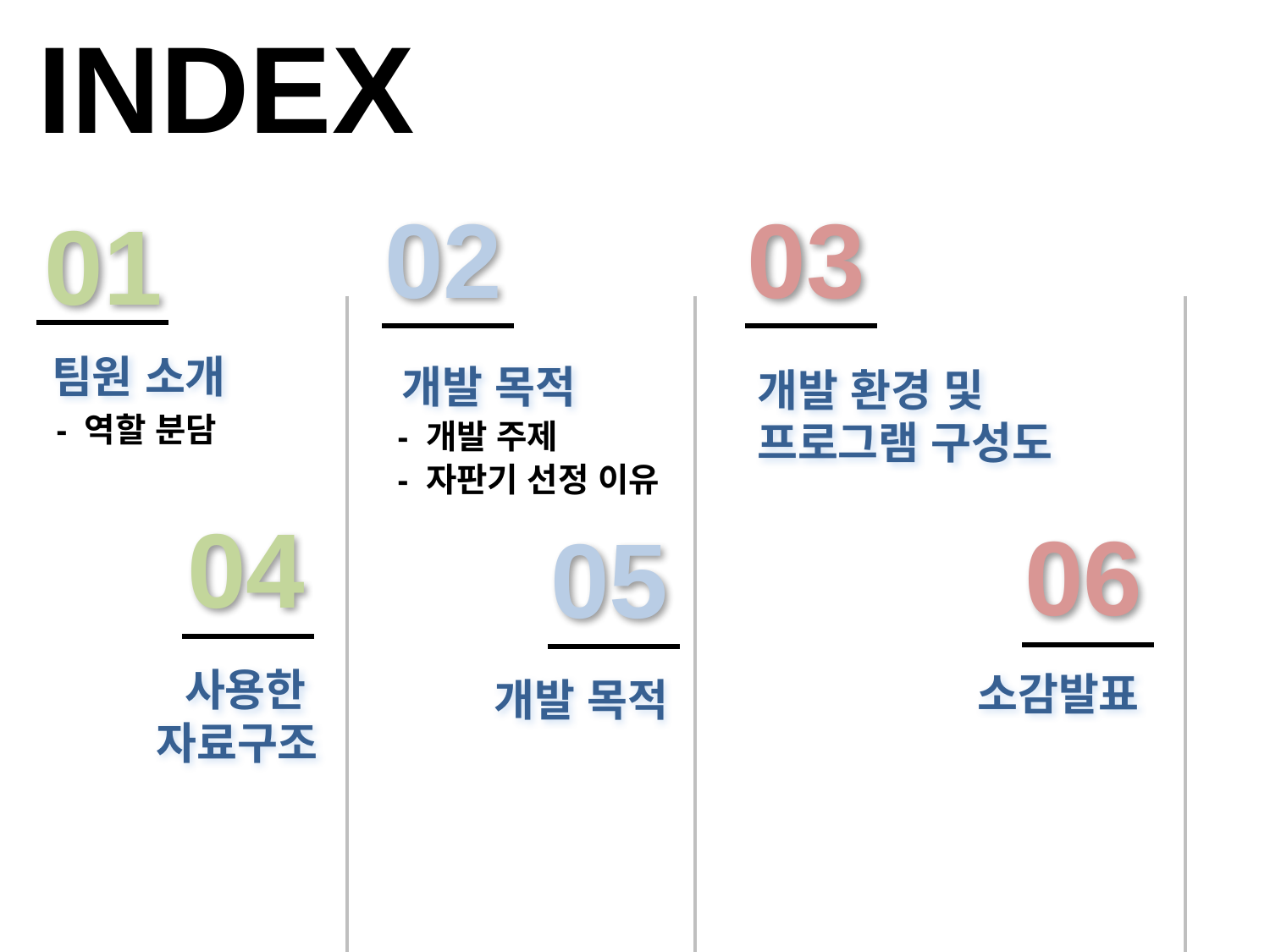

INDEX
02
03
01
팀원 소개
개발 목적
개발 환경 및
프로그램 구성도
- 역할 분담
- 개발 주제
- 자판기 선정 이유
04
06
05
사용한
자료구조
소감발표
개발 목적